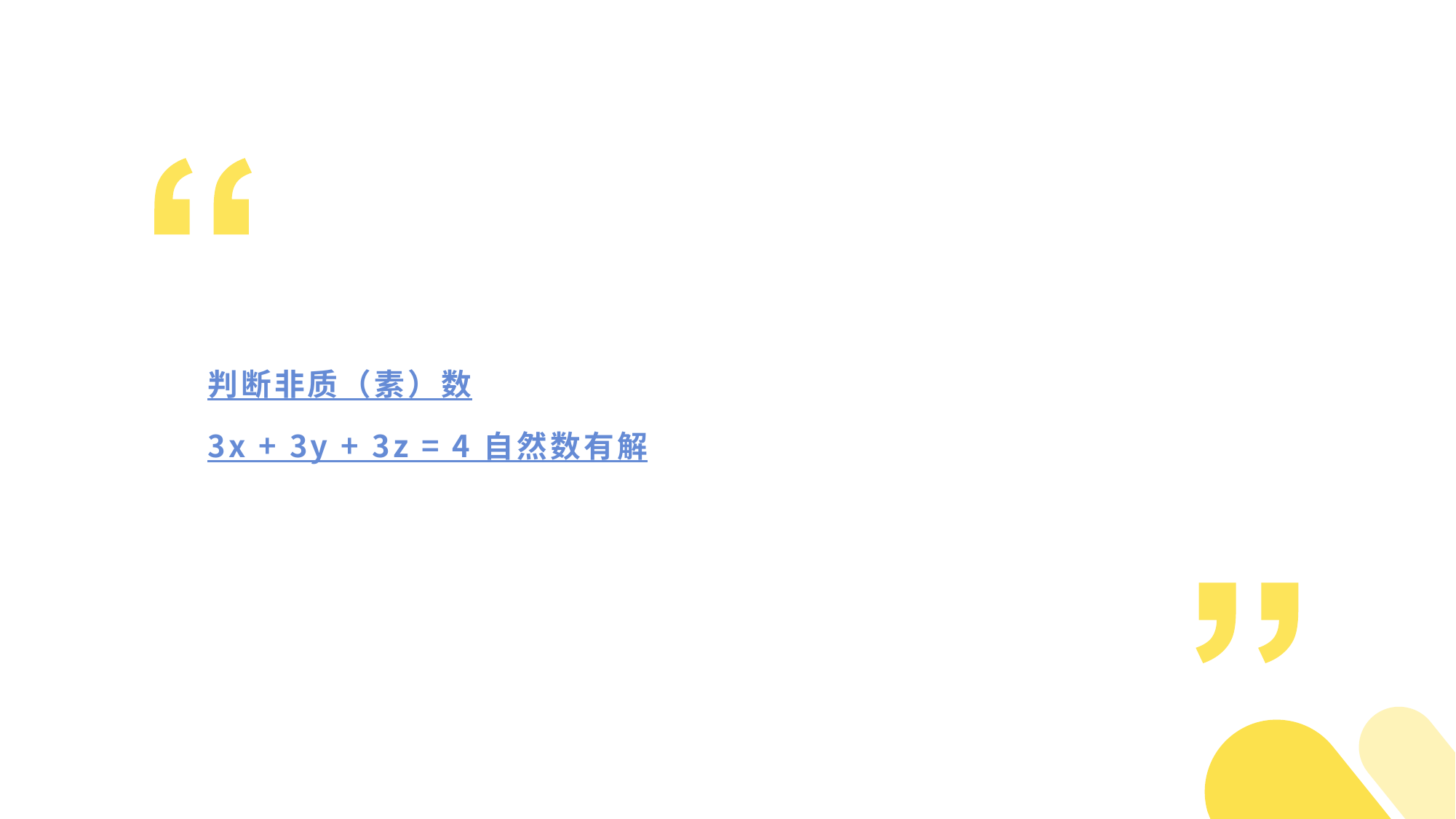

判断非质（素）数
3x + 3y + 3z = 4 自然数有解